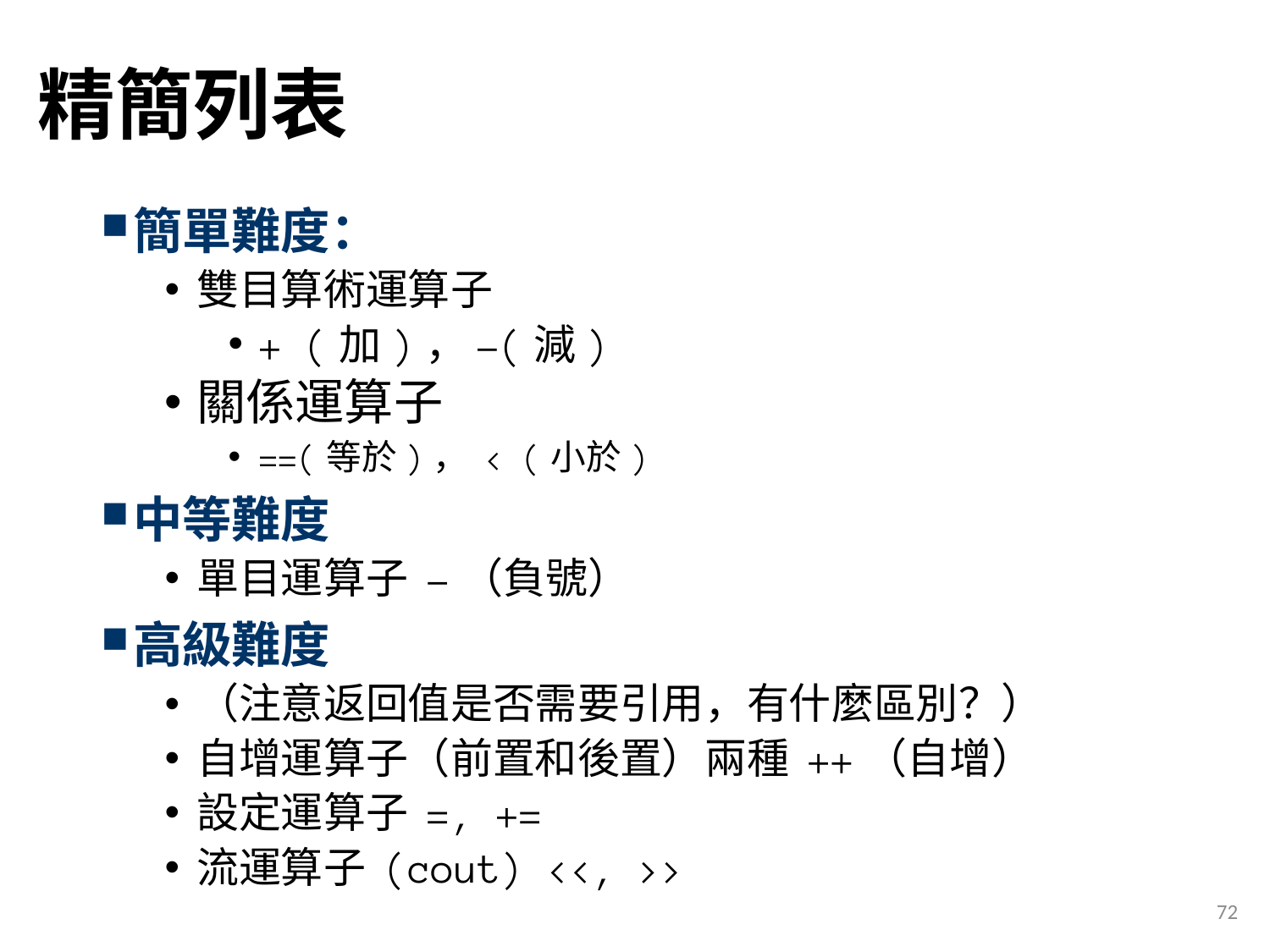

# 精簡列表
簡單難度：
雙目算術運算子
+ (加)，-(減)
關係運算子
==(等於)， < (小於)
中等難度
單目運算子 -（負號）
高級難度
（注意返回值是否需要引用，有什麼區別？）
自增運算子（前置和後置）兩種 ++（自增）
設定運算子 =, +=
流運算子 (cout) <<, >>

72